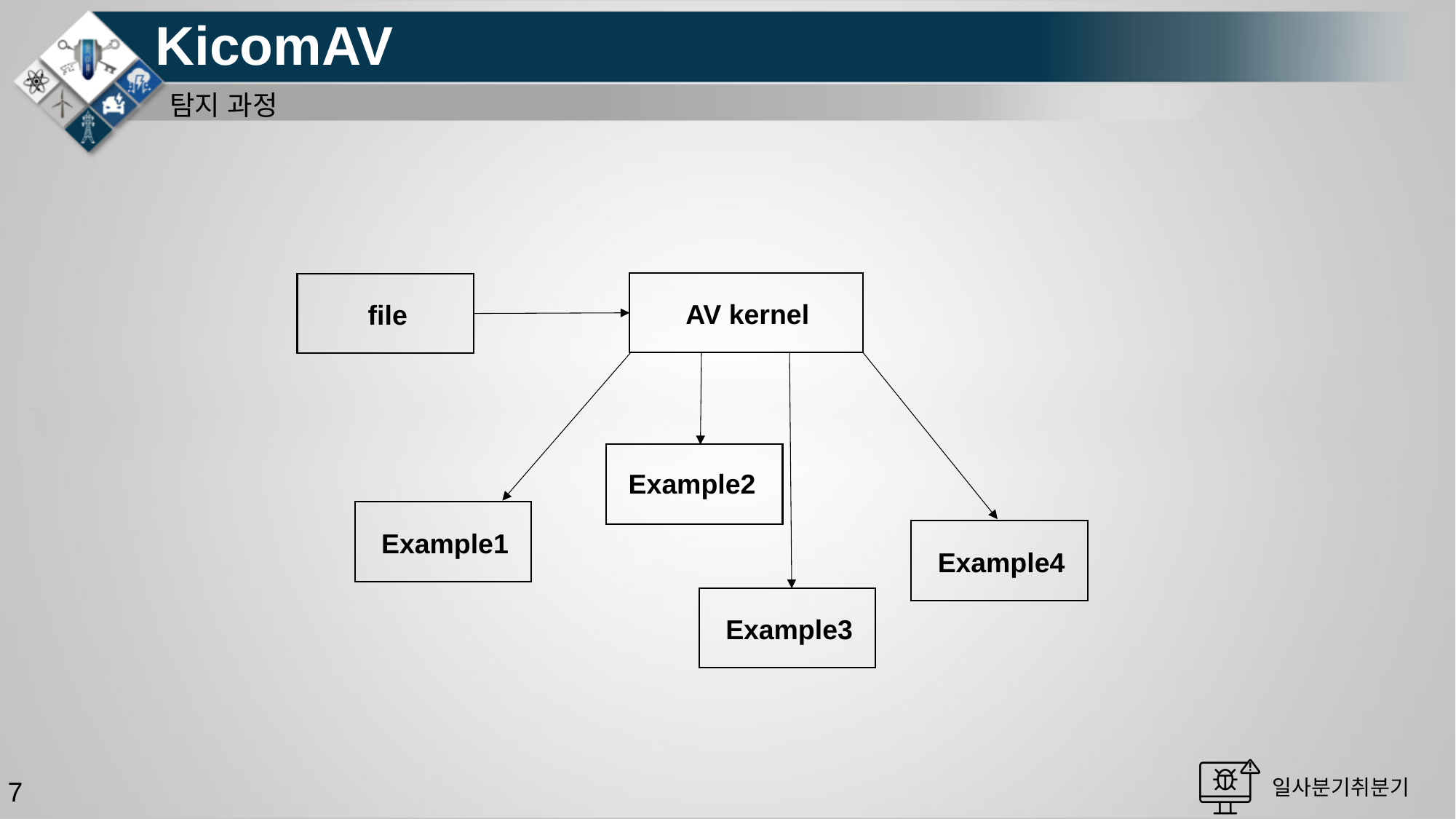

# KicomAV

탐지 과정

AV kernel

file

Example2

Example1

Example4

Example3